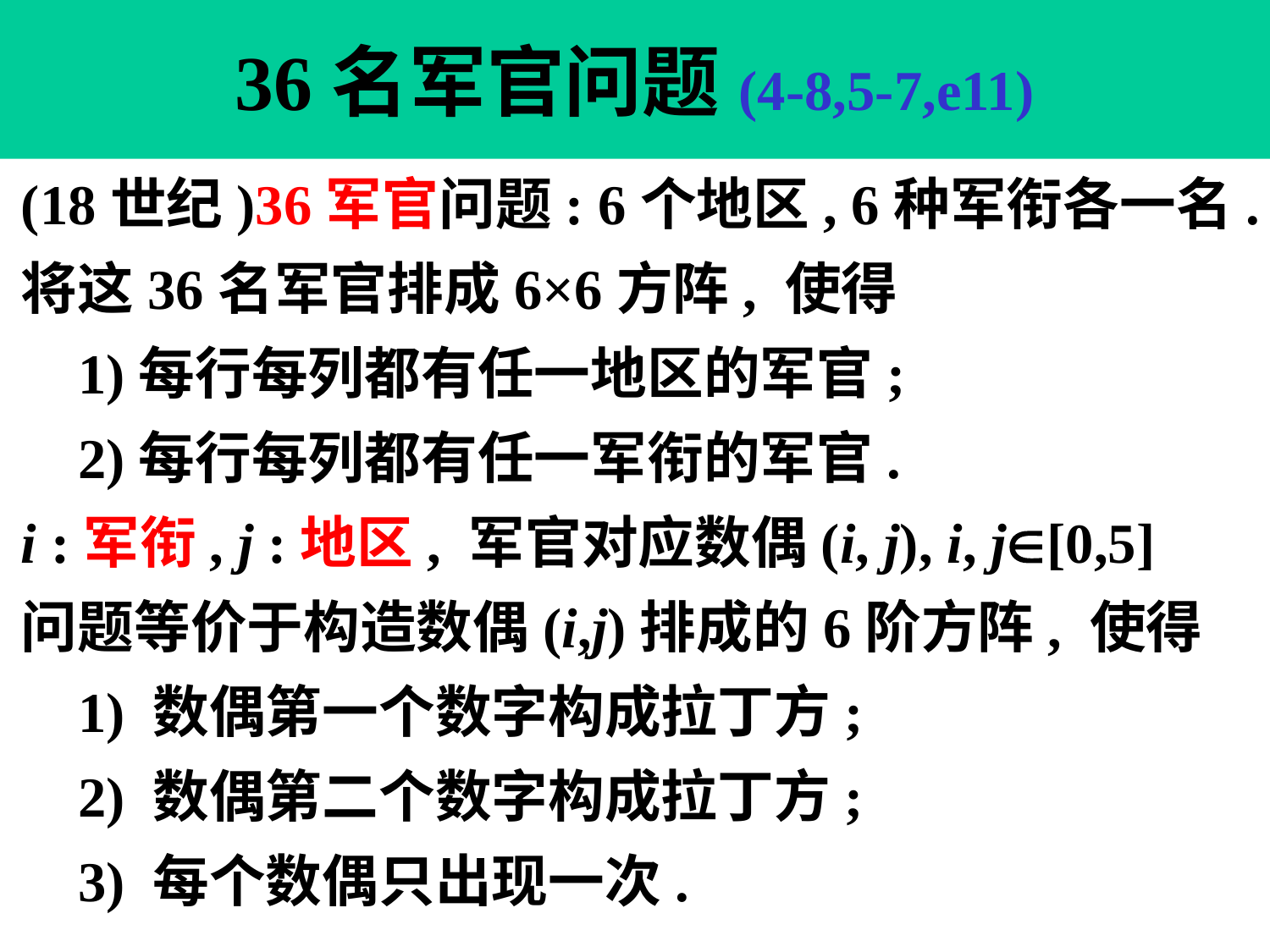

# 36名军官问题(4-8,5-7,e11)
(18世纪)36军官问题: 6个地区, 6种军衔各一名.
将这36名军官排成6×6方阵, 使得
    1)每行每列都有任一地区的军官;
    2)每行每列都有任一军衔的军官.
i :军衔, j :地区, 军官对应数偶(i, j), i, j∈[0,5]
问题等价于构造数偶(i,j)排成的6阶方阵, 使得
    1) 数偶第一个数字构成拉丁方;
    2) 数偶第二个数字构成拉丁方;
    3) 每个数偶只出现一次.